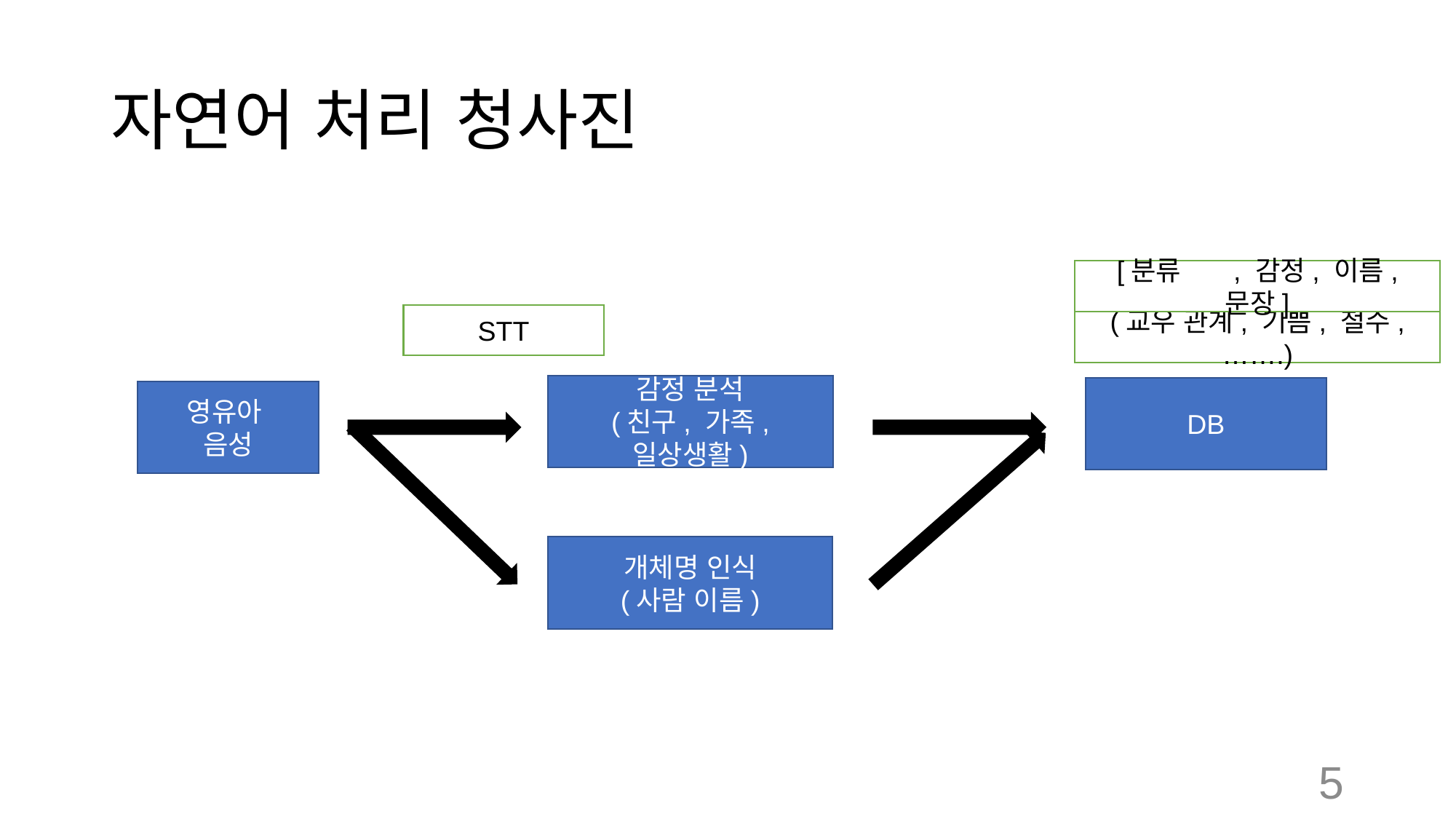

# 자연어 처리 청사진
[분류      , 감정, 이름, 문장]
STT
(교우 관계, 기쁨, 철수, …….)
감정 분석
(친구, 가족, 일상생활)
DB
영유아
음성

개체명 인식
(사람 이름)
5